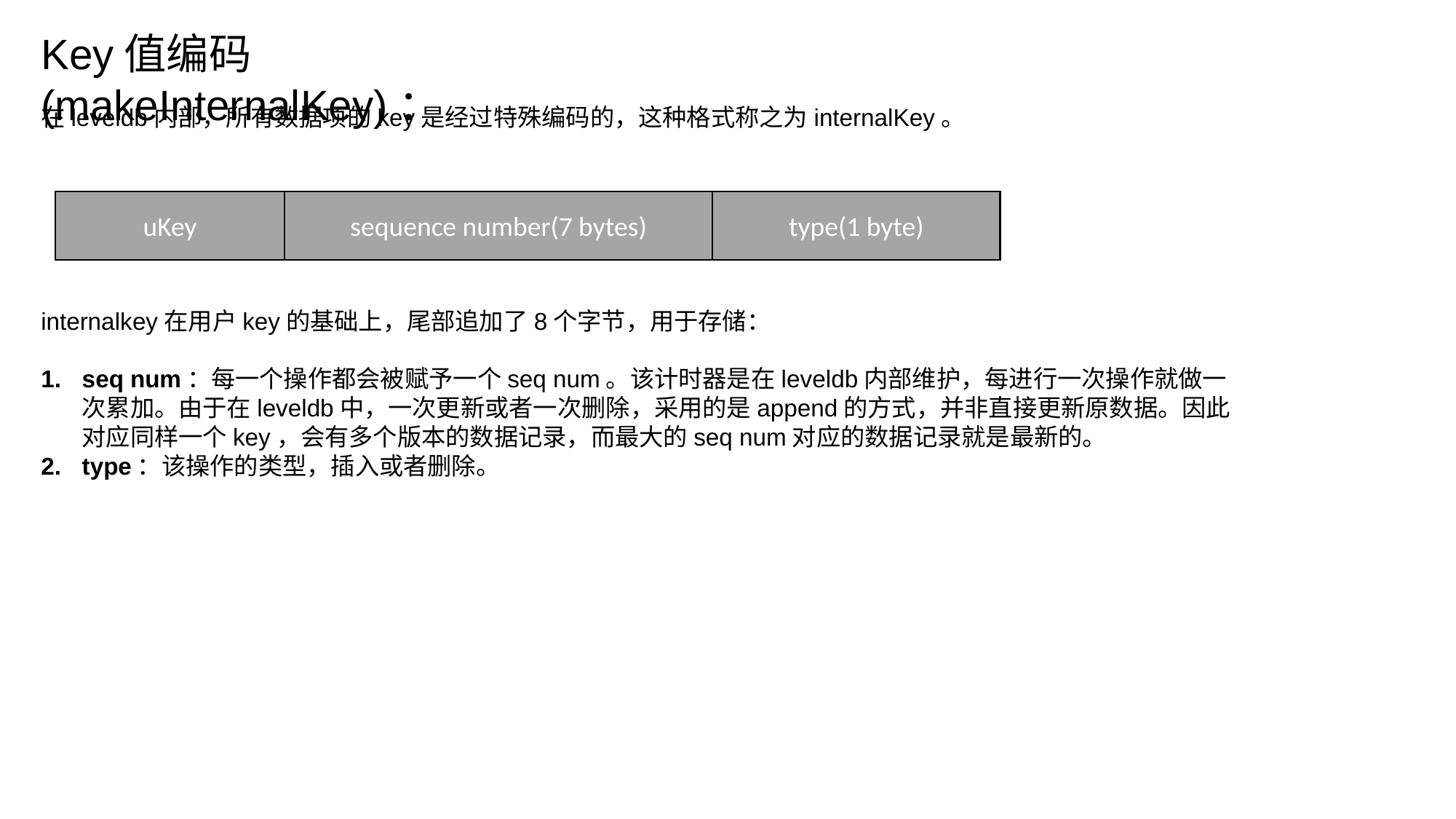

Key值编码(makeInternalKey)：
在leveldb内部，所有数据项的key是经过特殊编码的，这种格式称之为internalKey。
uKey
sequence number(7 bytes)
type(1 byte)
internalkey在用户key的基础上，尾部追加了8个字节，用于存储：

seq num：每一个操作都会被赋予一个seq num。该计时器是在leveldb内部维护，每进行一次操作就做一次累加。由于在leveldb中，一次更新或者一次删除，采用的是append的方式，并非直接更新原数据。因此对应同样一个key，会有多个版本的数据记录，而最大的seq num对应的数据记录就是最新的。
type：该操作的类型，插入或者删除。